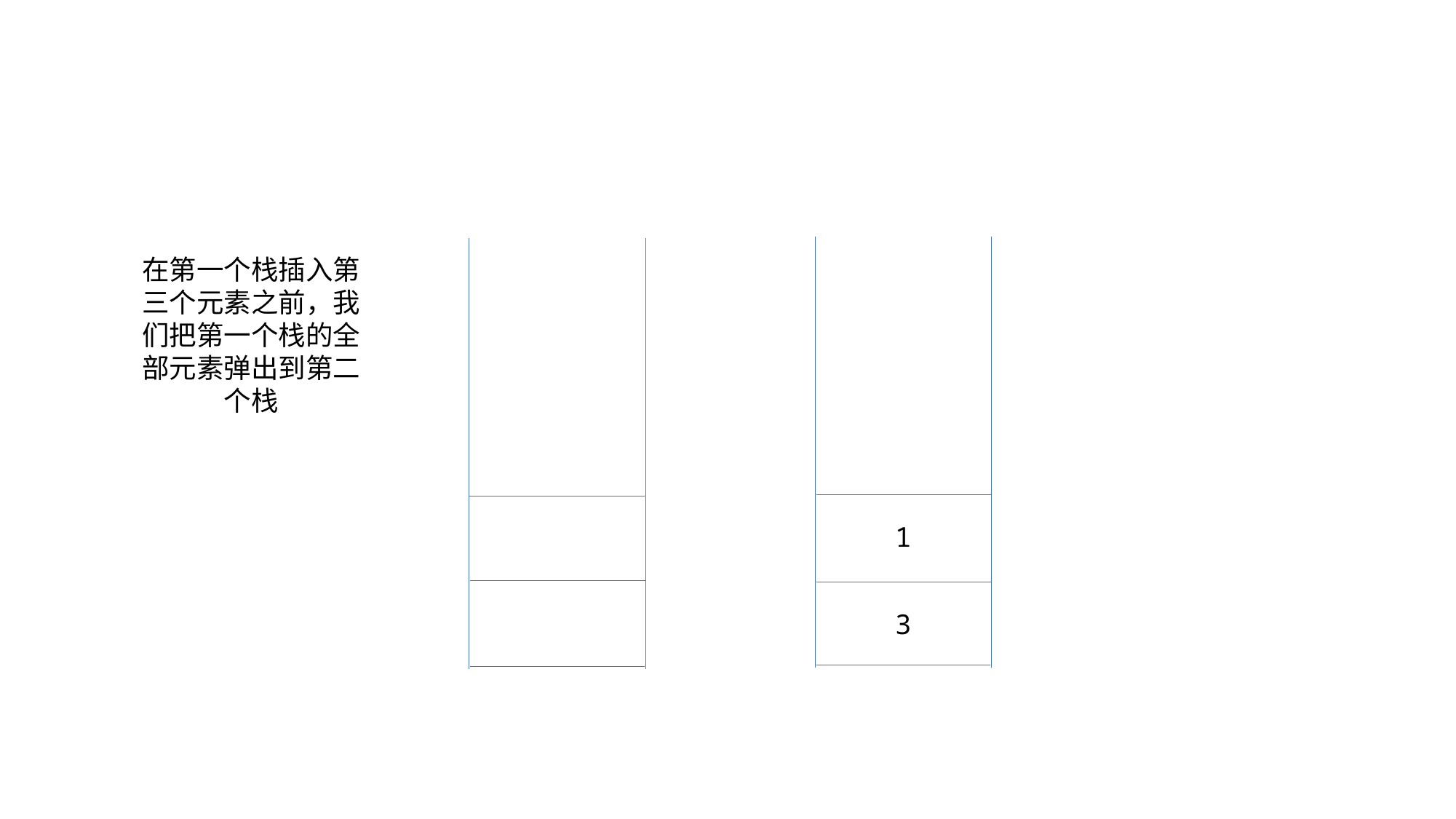

在第一个栈插入第三个元素之前，我们把第一个栈的全部元素弹出到第二个栈
1
3